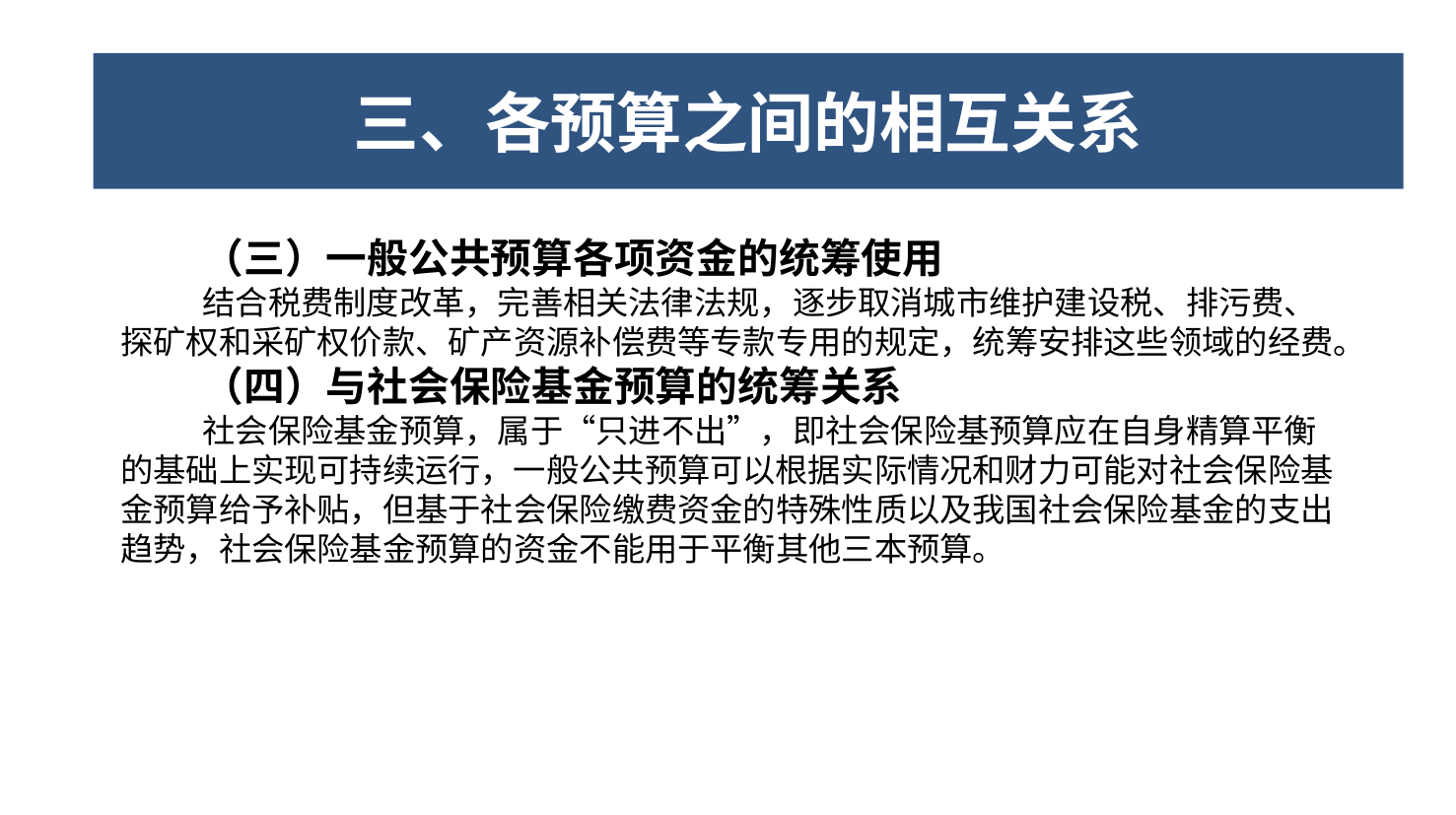

二、各预算之间的相互关系
三、各预算之间的相互关系
（三）一般公共预算各项资金的统筹使用
结合税费制度改革，完善相关法律法规，逐步取消城市维护建设税、排污费、探矿权和采矿权价款、矿产资源补偿费等专款专用的规定，统筹安排这些领域的经费。
（四）与社会保险基金预算的统筹关系
社会保险基金预算，属于“只进不出”，即社会保险基预算应在自身精算平衡的基础上实现可持续运行，一般公共预算可以根据实际情况和财力可能对社会保险基金预算给予补贴，但基于社会保险缴费资金的特殊性质以及我国社会保险基金的支出趋势，社会保险基金预算的资金不能用于平衡其他三本预算。